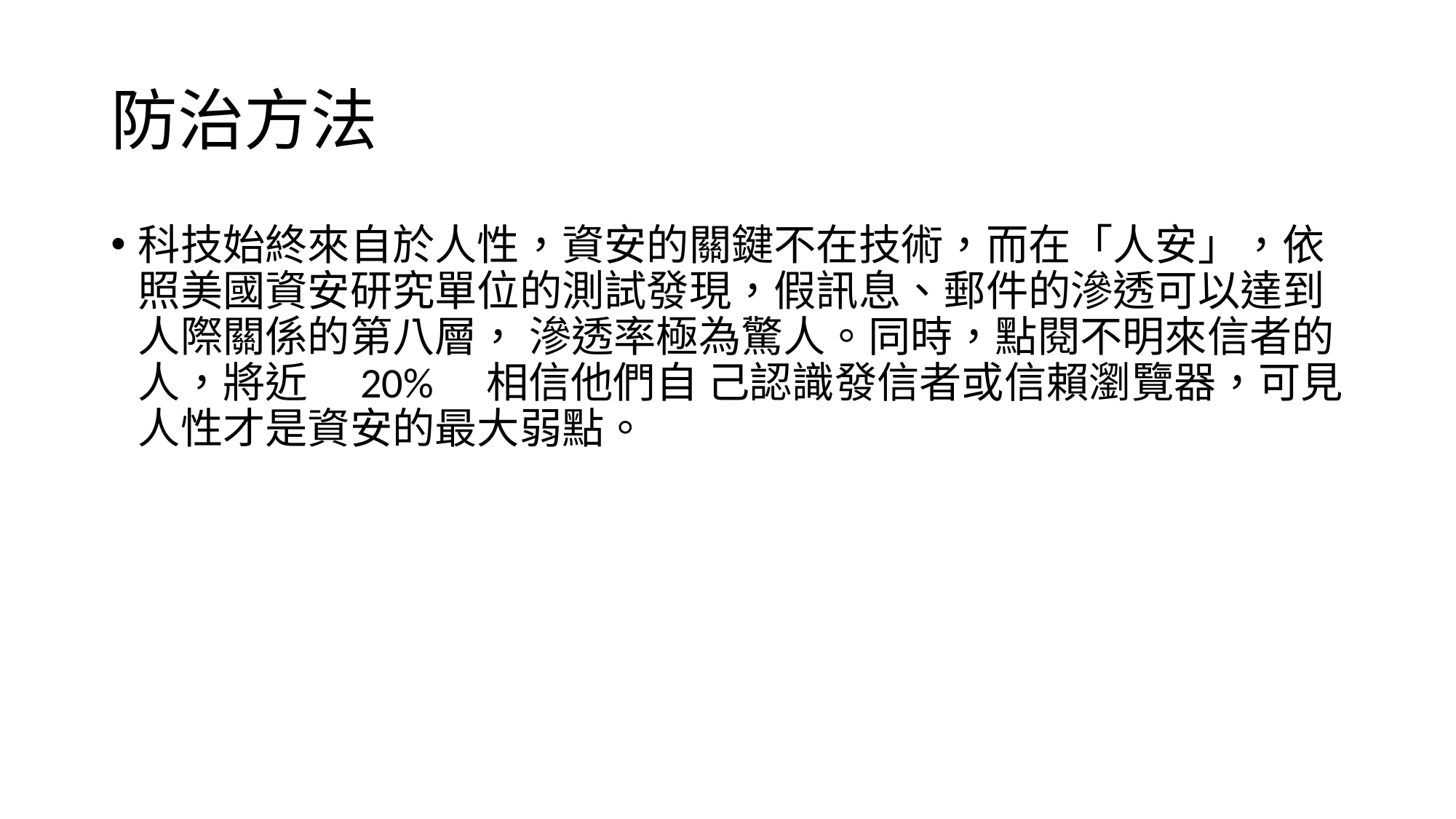

# 防治方法
科技始終來自於人性，資安的關鍵不在技術，而在「人安」，依照美國資安研究單位的測試發現，假訊息、郵件的滲透可以達到人際關係的第八層， 滲透率極為驚人。同時，點閱不明來信者的人，將近　20%　相信他們自 己認識發信者或信賴瀏覽器，可見人性才是資安的最大弱點。